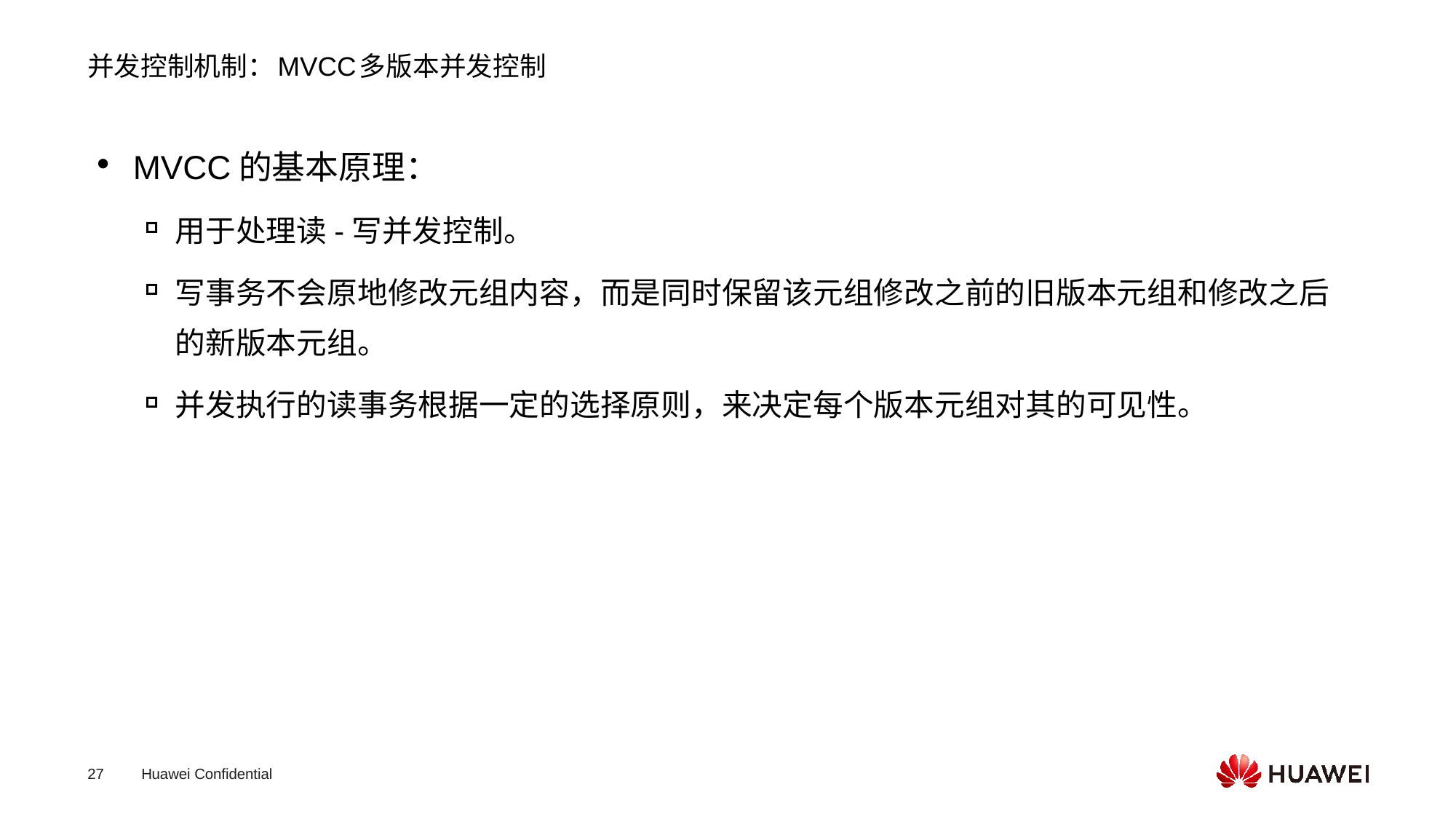

# 并发控制机制：MVCC多版本并发控制
MVCC的基本原理：
用于处理读-写并发控制。
写事务不会原地修改元组内容，而是同时保留该元组修改之前的旧版本元组和修改之后的新版本元组。
并发执行的读事务根据一定的选择原则，来决定每个版本元组对其的可见性。